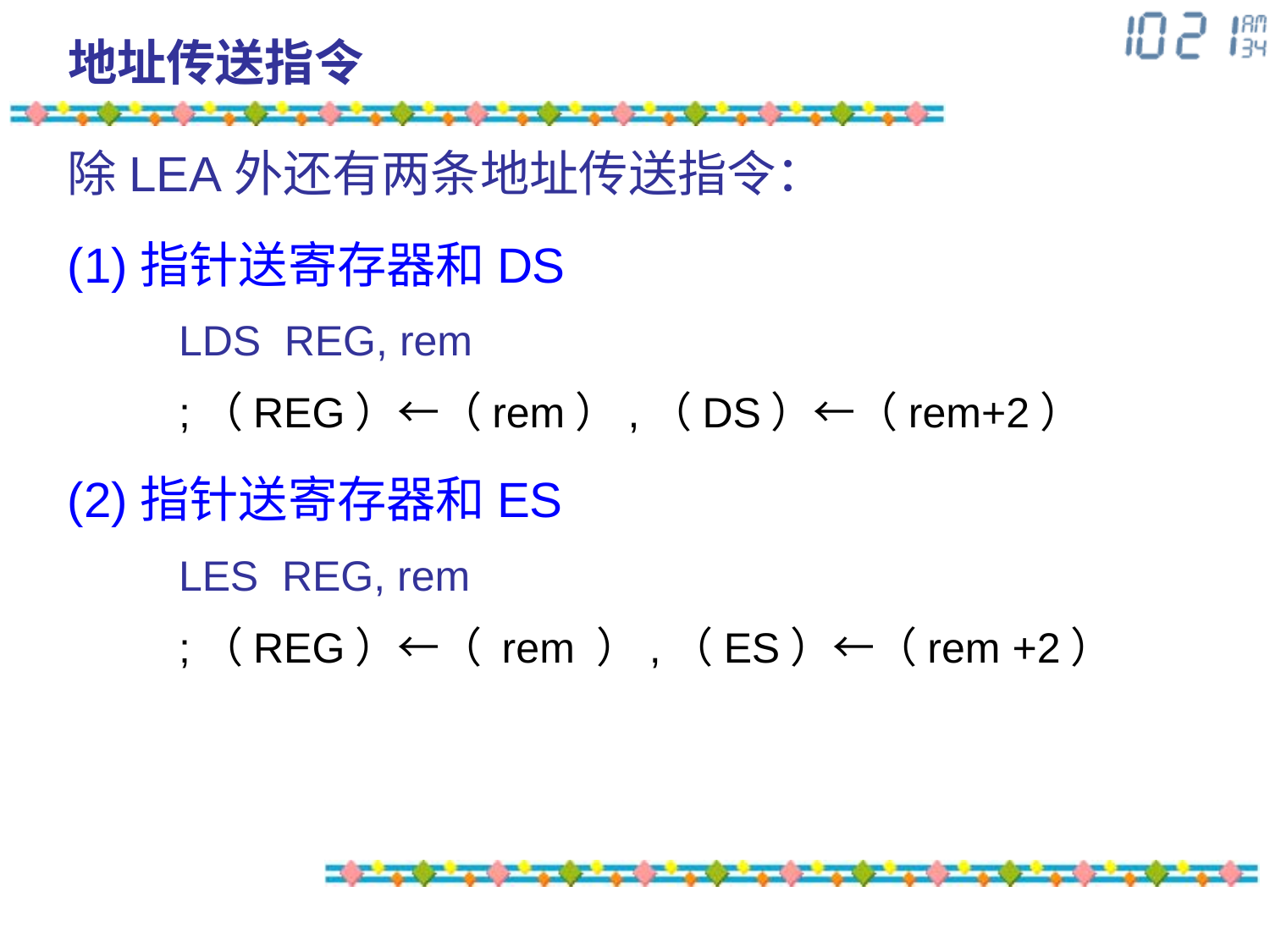

# 地址传送指令
除LEA外还有两条地址传送指令：
(1)指针送寄存器和DS
LDS  REG, rem
;（REG）←（rem）,（DS）←（rem+2）
(2)指针送寄存器和ES
LES  REG, rem
;（REG）←（ rem ）,（ES）←（rem +2）